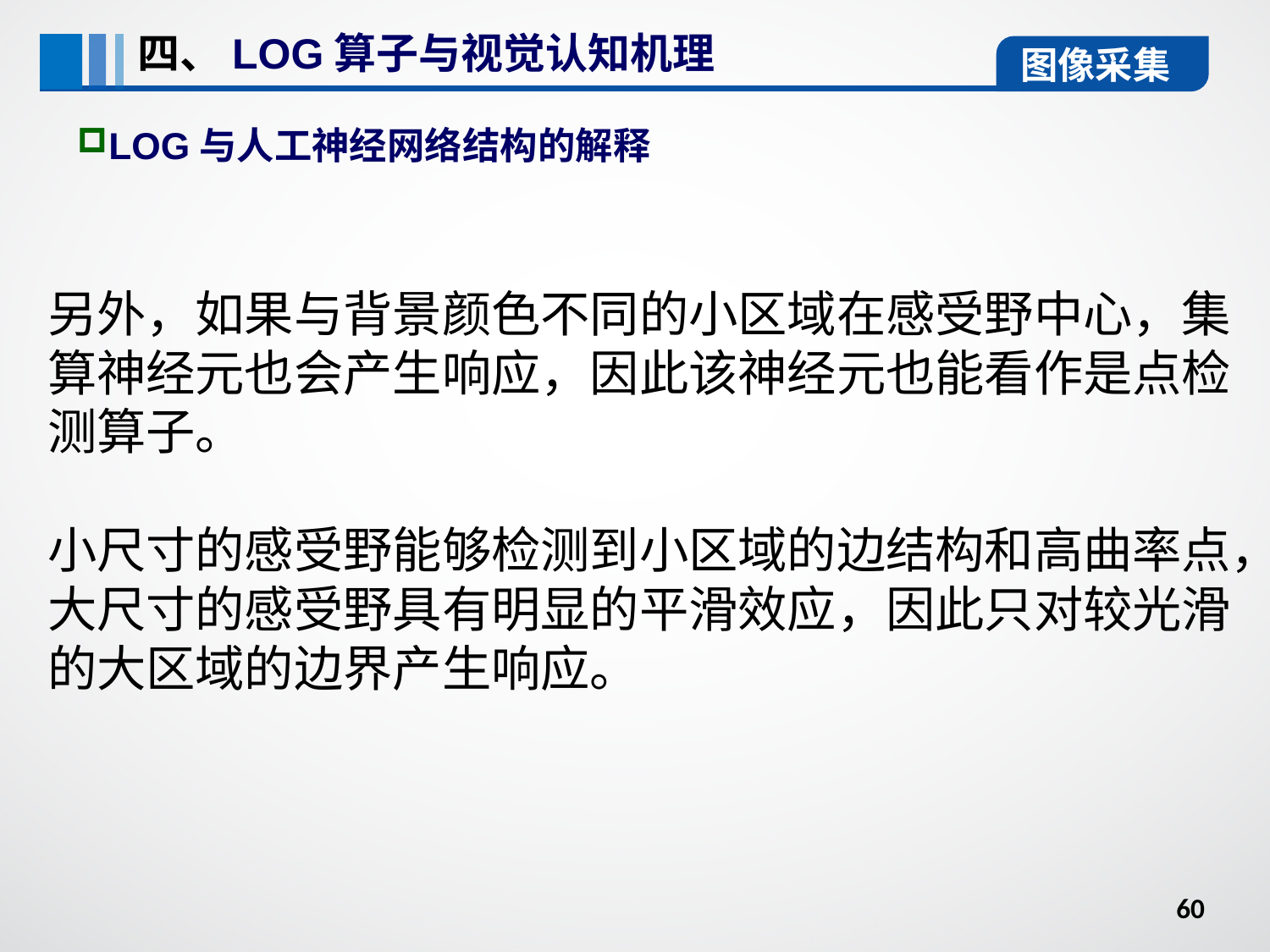

四、LOG算子与视觉认知机理
图像采集
LOG与人工神经网络结构的解释

另外，如果与背景颜色不同的小区域在感受野中心，集算神经元也会产生响应，因此该神经元也能看作是点检测算子。

小尺寸的感受野能够检测到小区域的边结构和高曲率点，大尺寸的感受野具有明显的平滑效应，因此只对较光滑的大区域的边界产生响应。

60